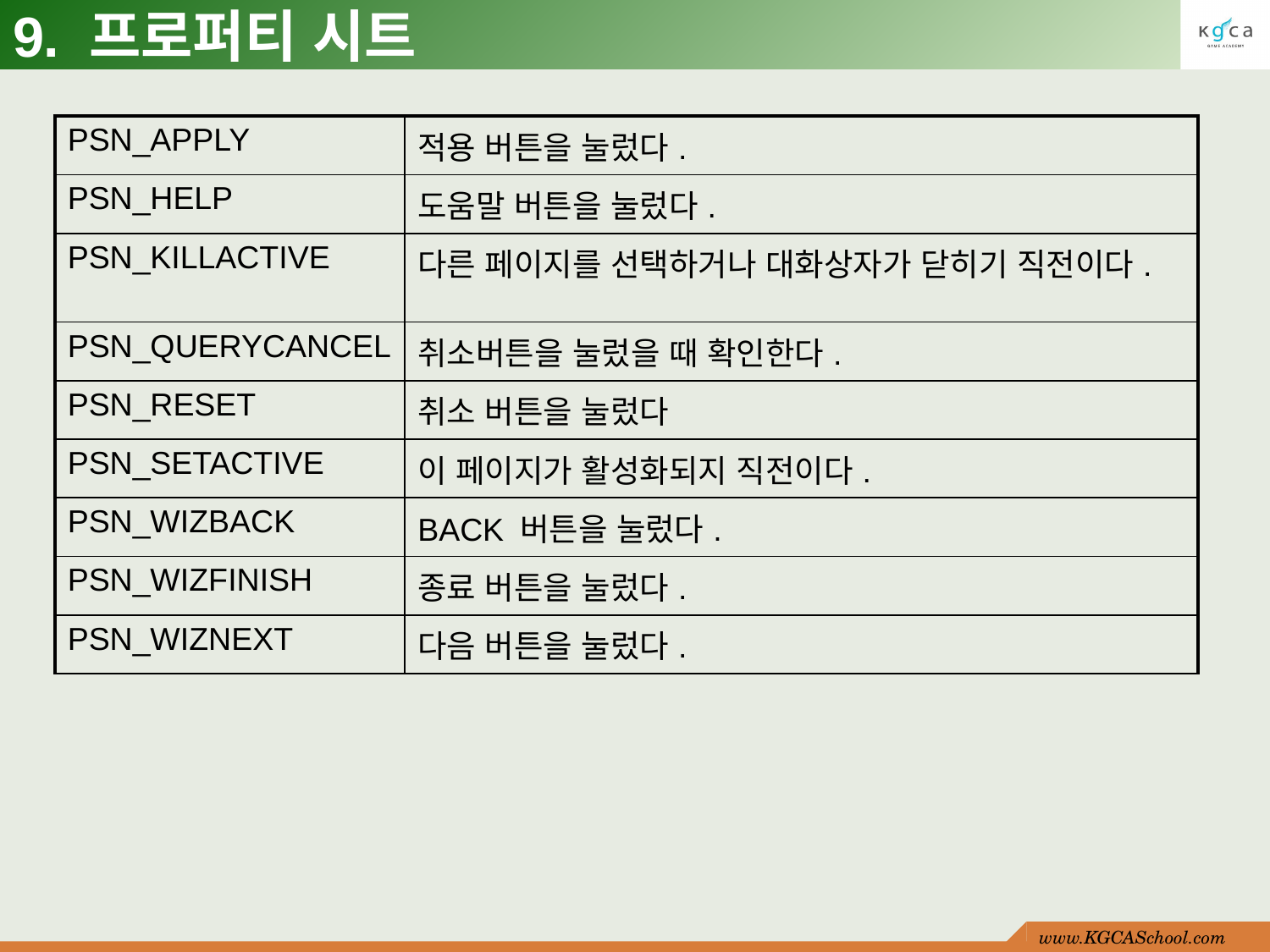

# 9. 프로퍼티 시트
| PSN\_APPLY | 적용 버튼을 눌렀다. |
| --- | --- |
| PSN\_HELP | 도움말 버튼을 눌렀다. |
| PSN\_KILLACTIVE | 다른 페이지를 선택하거나 대화상자가 닫히기 직전이다. |
| PSN\_QUERYCANCEL | 취소버튼을 눌렀을 때 확인한다. |
| PSN\_RESET | 취소 버튼을 눌렀다 |
| PSN\_SETACTIVE | 이 페이지가 활성화되지 직전이다. |
| PSN\_WIZBACK | BACK 버튼을 눌렀다. |
| PSN\_WIZFINISH | 종료 버튼을 눌렀다. |
| PSN\_WIZNEXT | 다음 버튼을 눌렀다. |